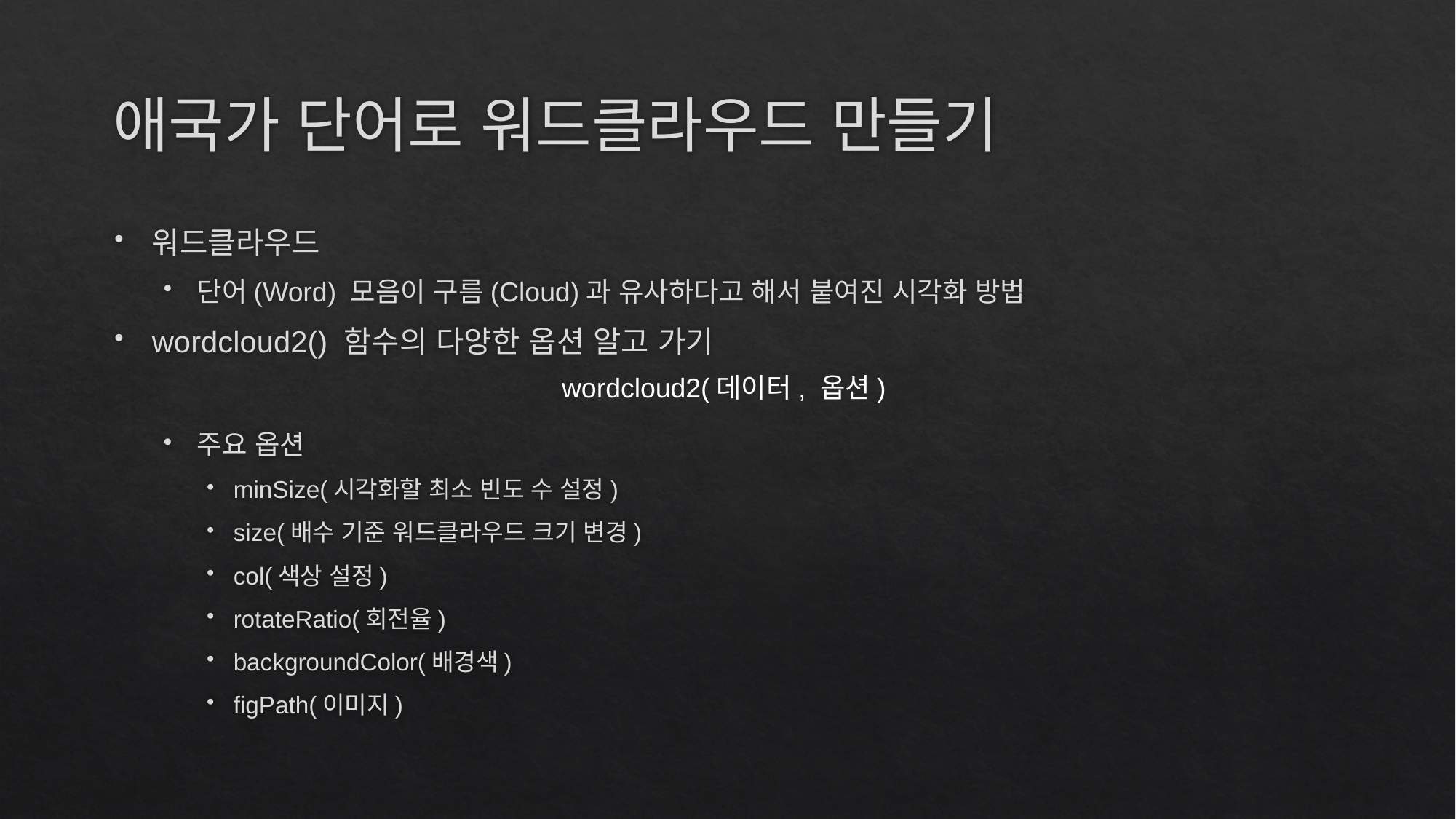

# 애국가 단어로 워드클라우드 만들기
워드클라우드
단어(Word) 모음이 구름(Cloud)과 유사하다고 해서 붙여진 시각화 방법
wordcloud2() 함수의 다양한 옵션 알고 가기

주요 옵션
minSize(시각화할 최소 빈도 수 설정)
size(배수 기준 워드클라우드 크기 변경)
col(색상 설정)
rotateRatio(회전율)
backgroundColor(배경색)
figPath(이미지)
wordcloud2(데이터, 옵션)